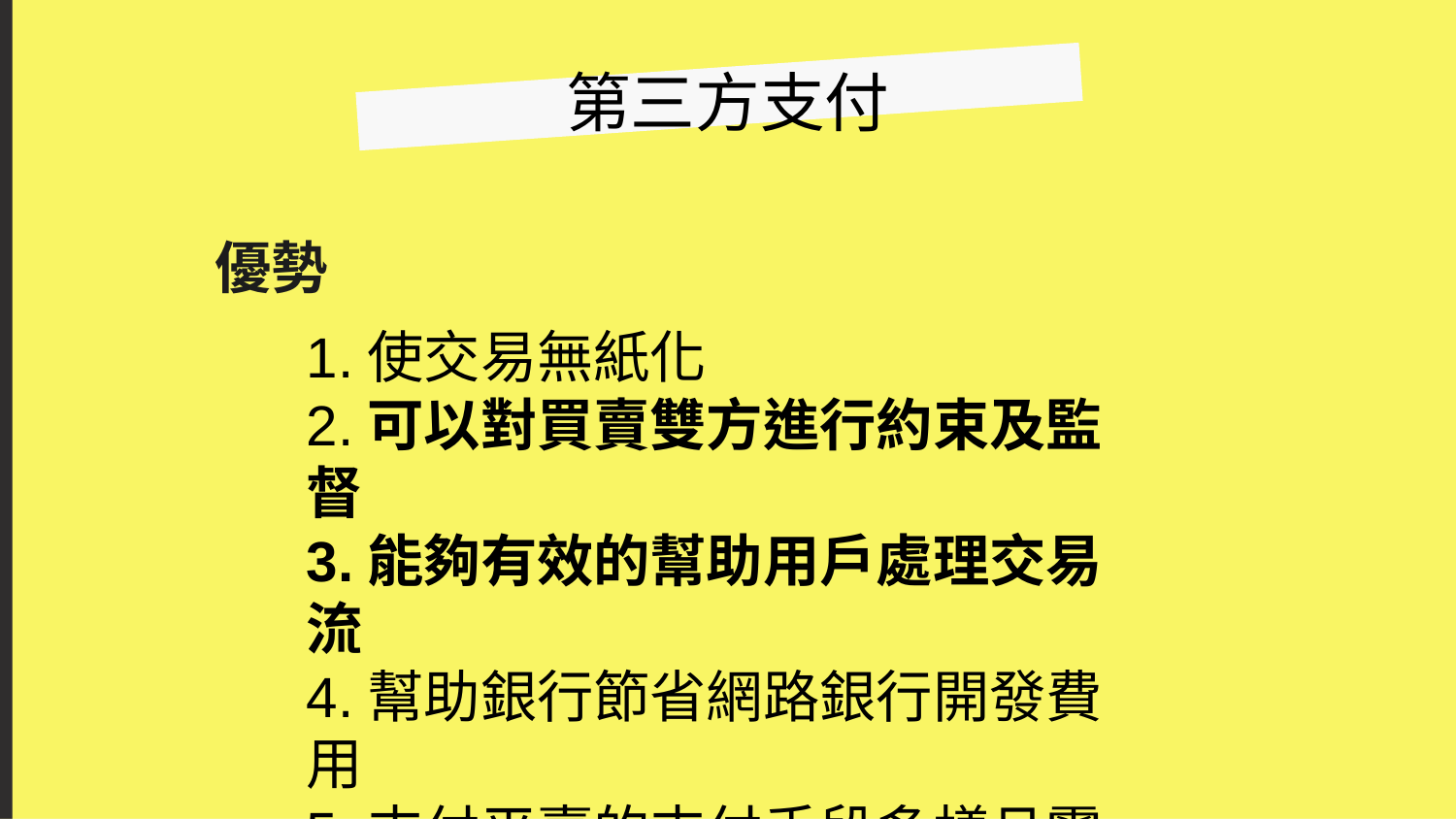

# 第三方支付

優勢
1.使交易無紙化
2.可以對買賣雙方進行約束及監督
3.能夠有效的幫助用戶處理交易流
4.幫助銀行節省網路銀行開發費用
5.支付平臺的支付手段多樣且靈活